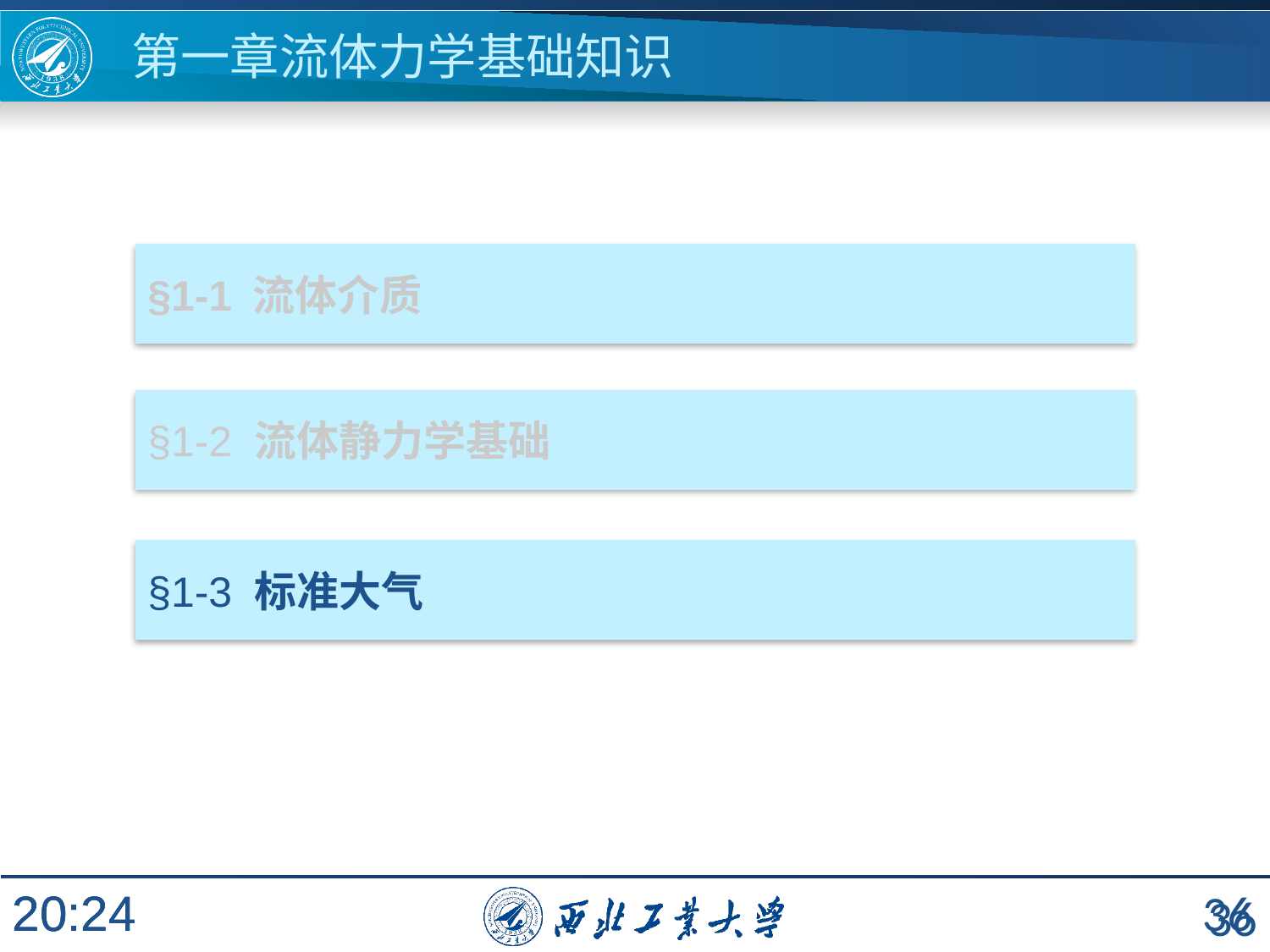

第一章流体力学基础知识
§1-1 流体介质
§1-2 流体静力学基础
§1-3 标准大气
36
36